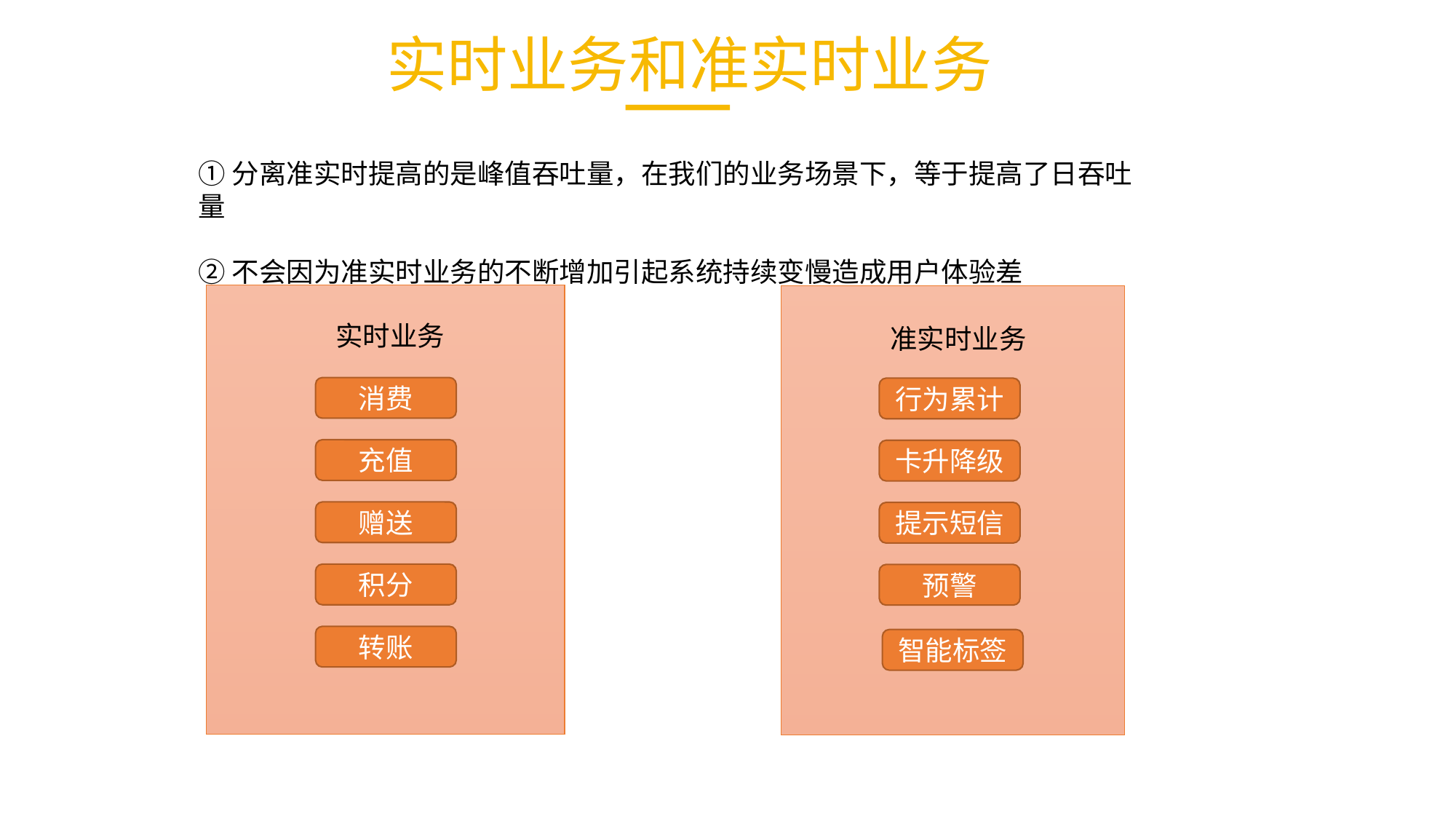

实时业务和准实时业务

①分离准实时提高的是峰值吞吐量，在我们的业务场景下，等于提高了日吞吐量

②不会因为准实时业务的不断增加引起系统持续变慢造成用户体验差

实时业务
准实时业务
消费
行为累计
充值
卡升降级
赠送
提示短信
积分
预警
转账
智能标签